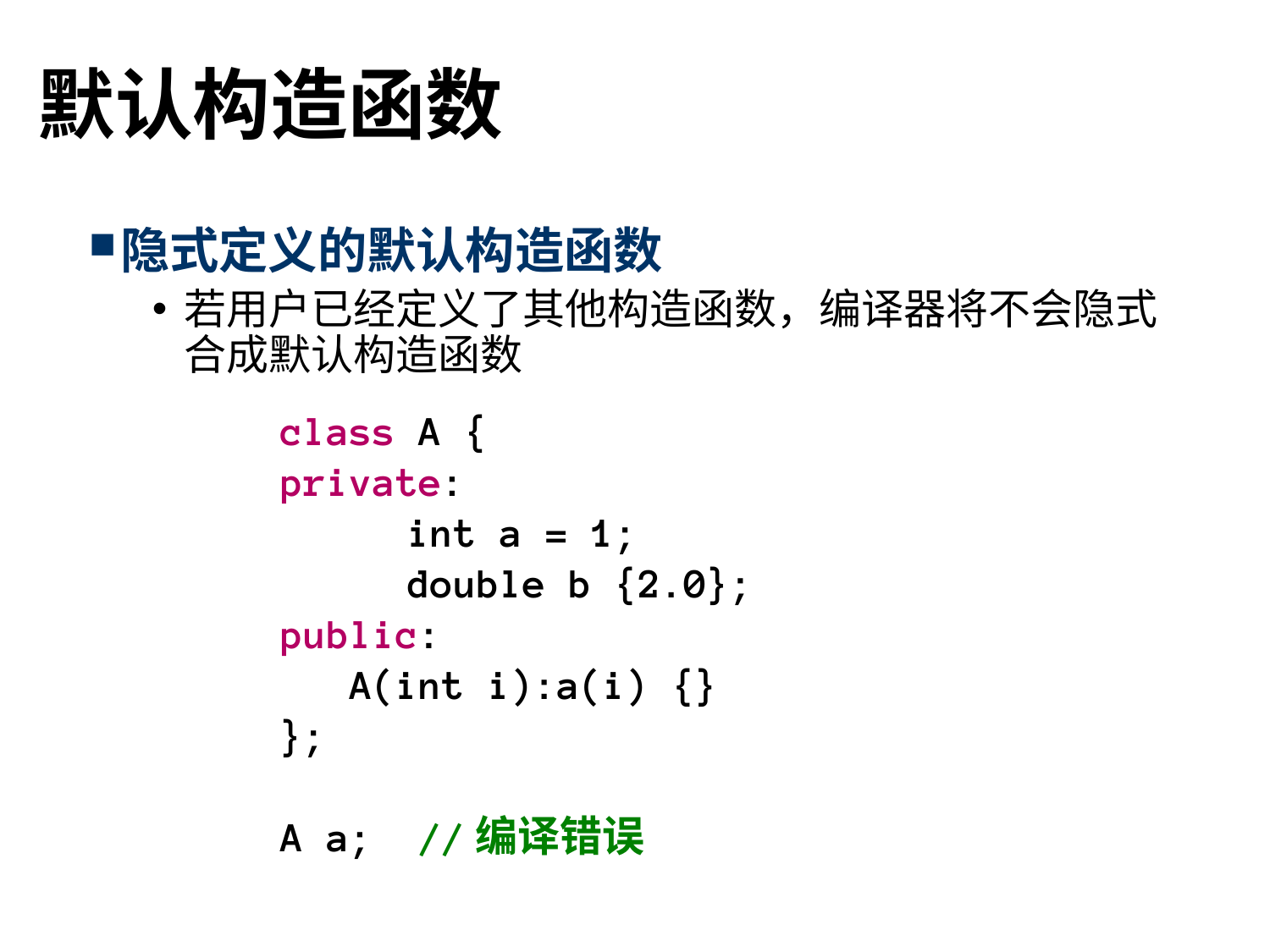

# 默认构造函数
隐式定义的默认构造函数
若用户已经定义了其他构造函数，编译器将不会隐式合成默认构造函数

class A {
private:
	int a = 1;
	double b {2.0};
public:
   A(int i):a(i) {}
};

A a;  //编译错误
17